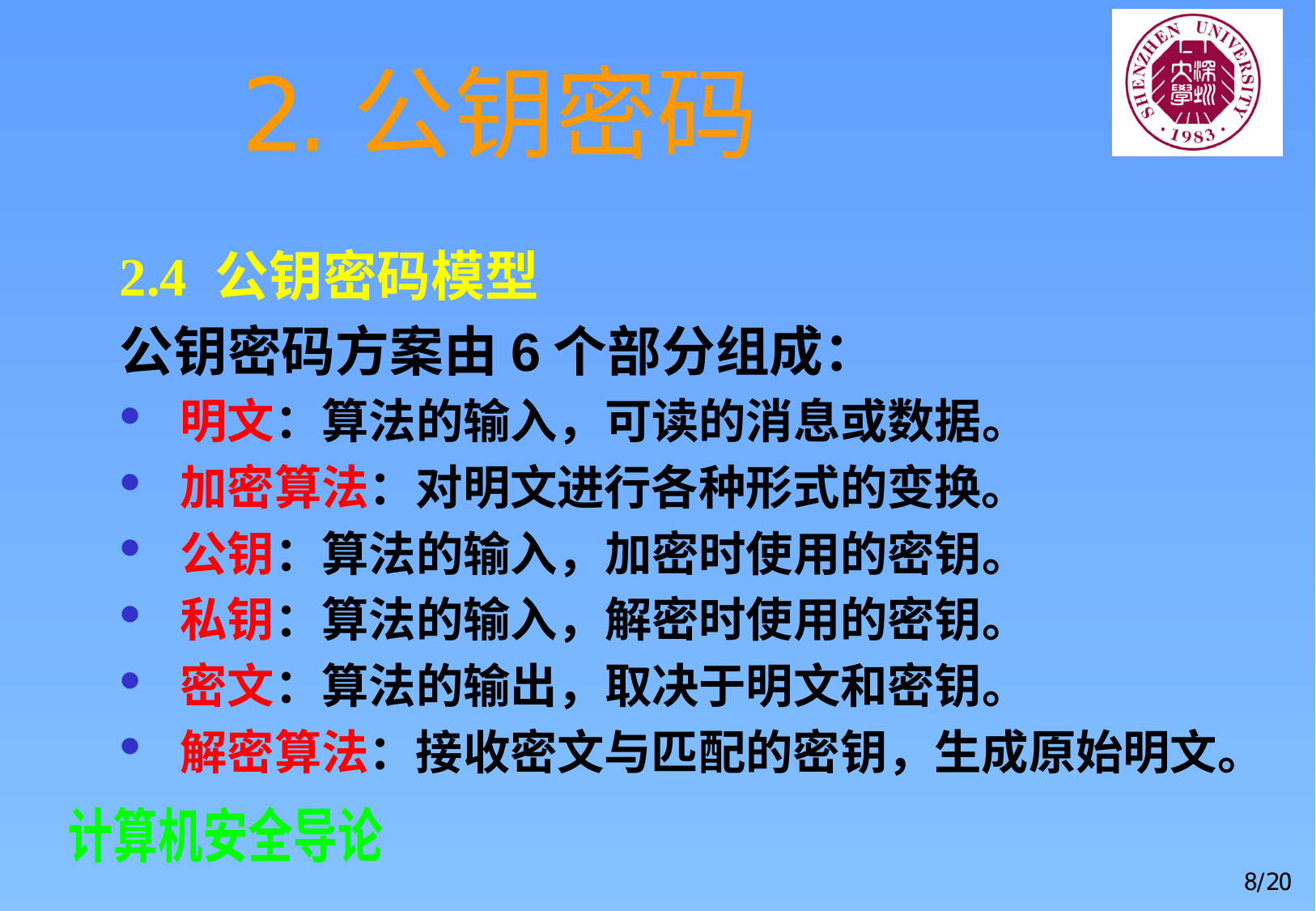

# 2.公钥密码
2.4 公钥密码模型
公钥密码方案由6个部分组成：
明文：算法的输入，可读的消息或数据。
加密算法：对明文进行各种形式的变换。
公钥：算法的输入，加密时使用的密钥。
私钥：算法的输入，解密时使用的密钥。
密文：算法的输出，取决于明文和密钥。
解密算法：接收密文与匹配的密钥，生成原始明文。
8/20